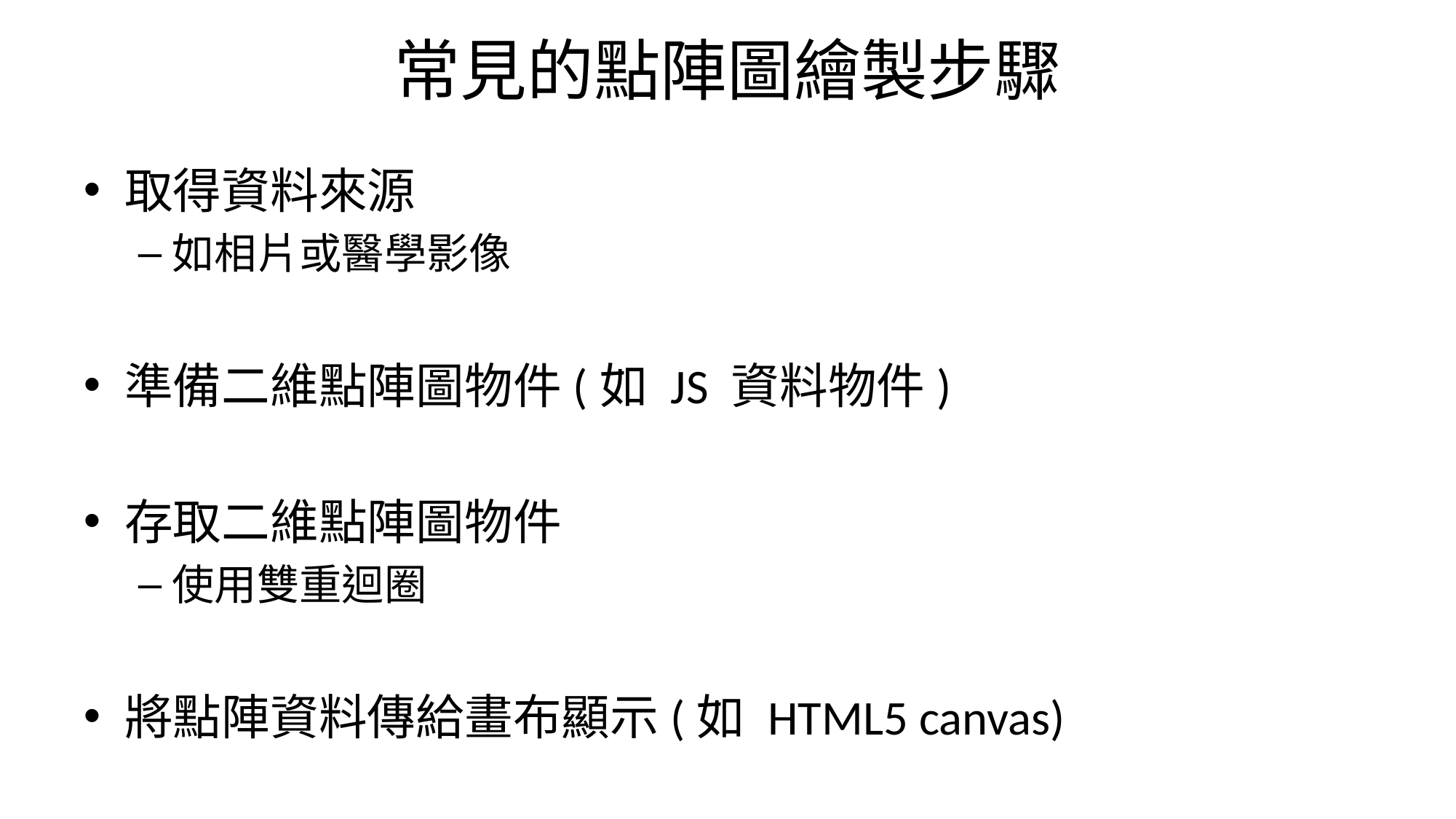

# 常見的點陣圖繪製步驟
取得資料來源
如相片或醫學影像

準備二維點陣圖物件(如 JS 資料物件)

存取二維點陣圖物件
使用雙重迴圈

將點陣資料傳給畫布顯示(如 HTML5 canvas)